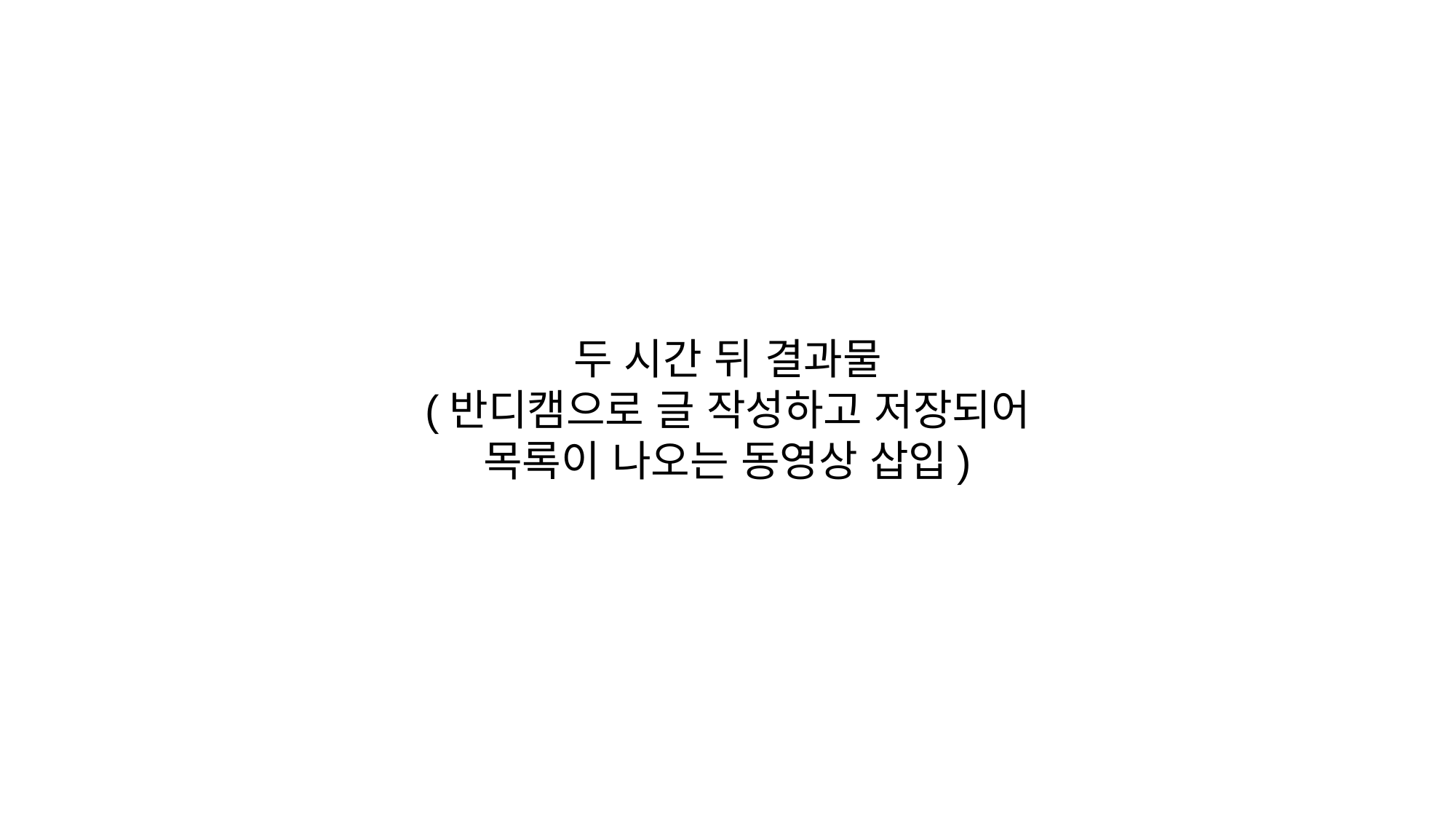

두 시간 뒤 결과물
(반디캠으로 글 작성하고 저장되어
목록이 나오는 동영상 삽입)